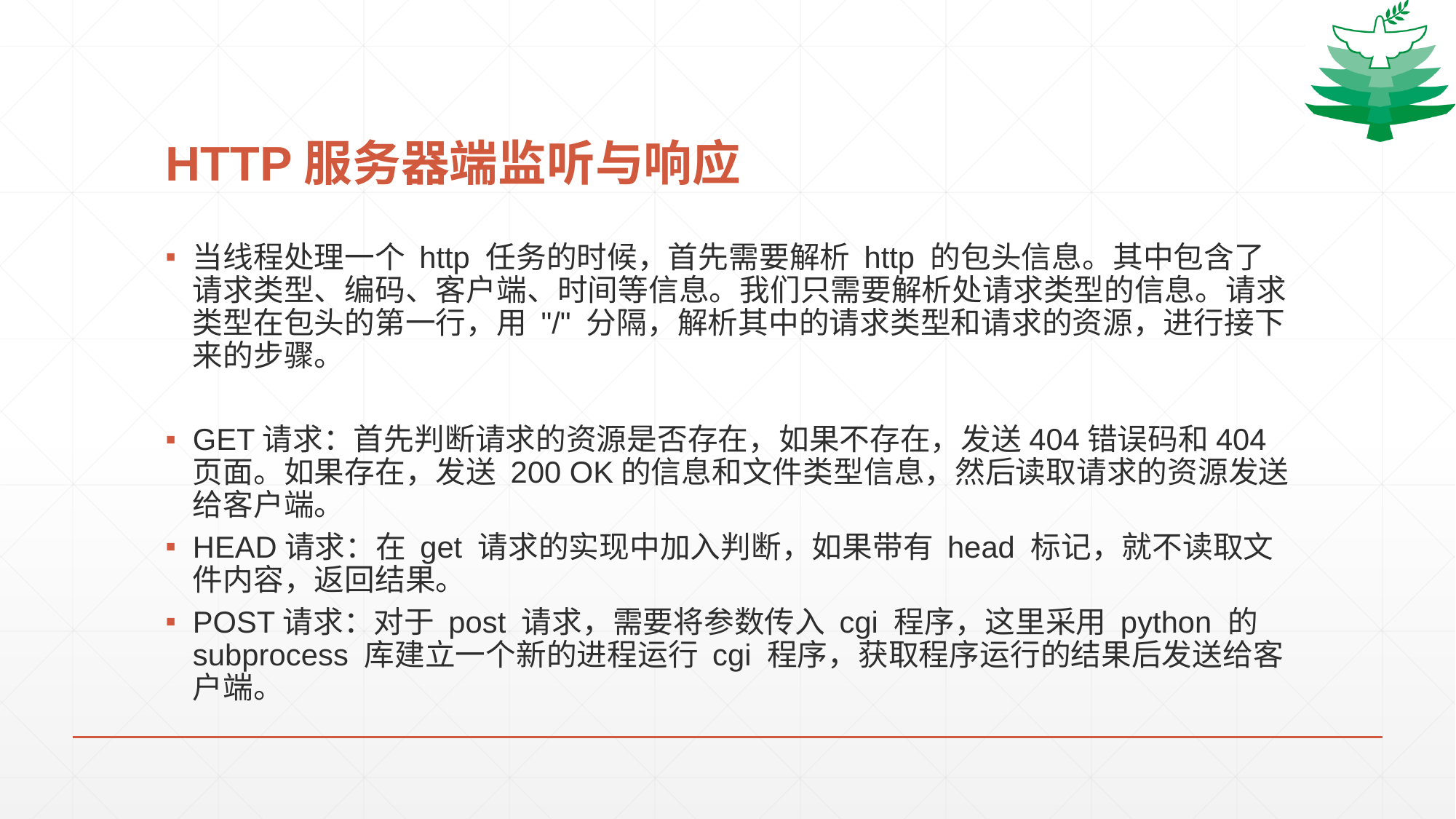

# HTTP服务器端监听与响应
当线程处理一个 http 任务的时候，首先需要解析 http 的包头信息。其中包含了请求类型、编码、客户端、时间等信息。我们只需要解析处请求类型的信息。请求类型在包头的第一行，用 "/" 分隔，解析其中的请求类型和请求的资源，进行接下来的步骤。

GET请求：首先判断请求的资源是否存在，如果不存在，发送404错误码和404页面。如果存在，发送 200 OK的信息和文件类型信息，然后读取请求的资源发送给客户端。
HEAD请求：在 get 请求的实现中加入判断，如果带有 head 标记，就不读取文件内容，返回结果。
POST请求：对于 post 请求，需要将参数传入 cgi 程序，这里采用 python 的 subprocess 库建立一个新的进程运行 cgi 程序，获取程序运行的结果后发送给客户端。